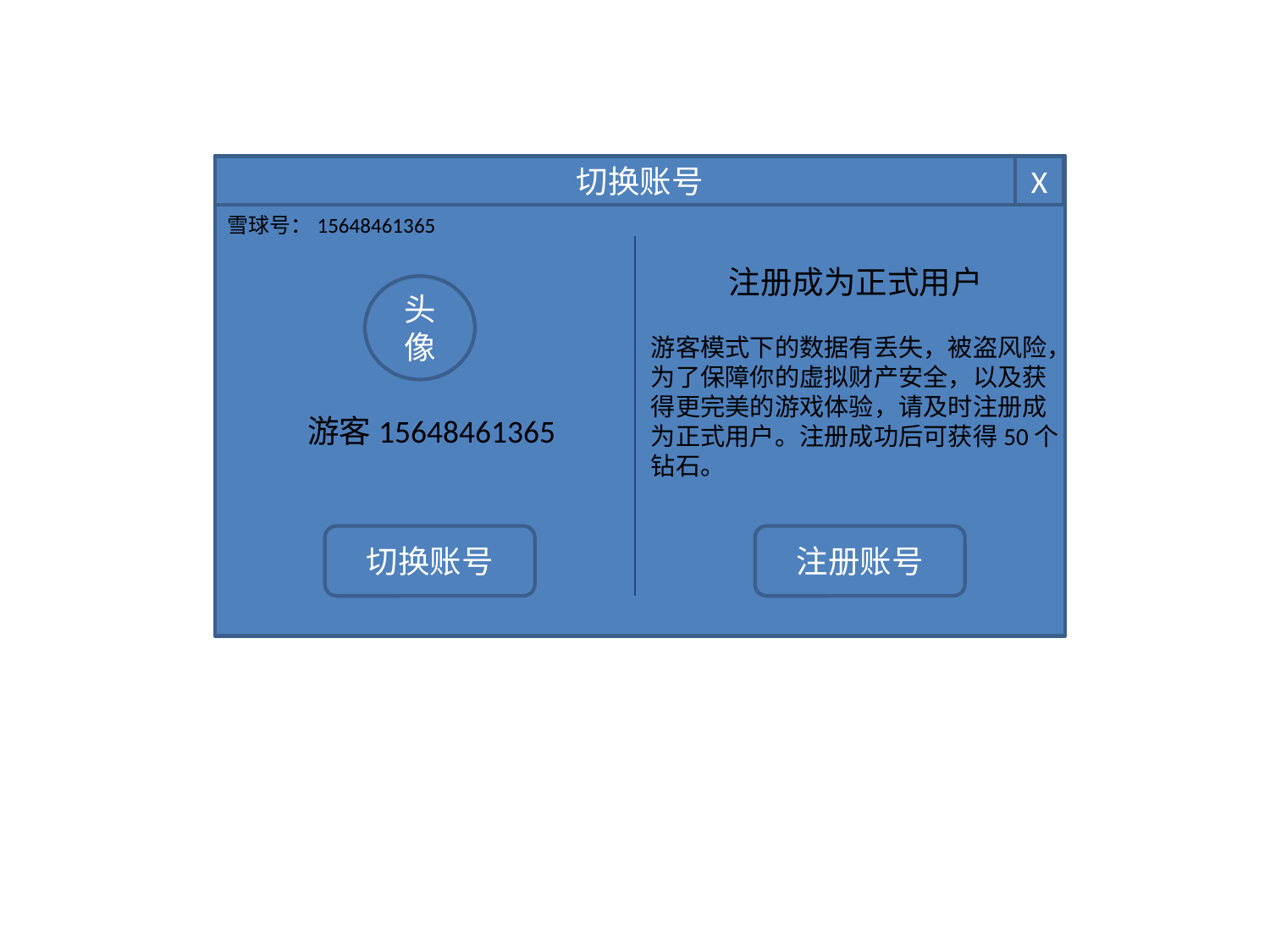

切换账号
X
雪球号：15648461365
注册成为正式用户
头像
游客模式下的数据有丢失，被盗风险，为了保障你的虚拟财产安全，以及获得更完美的游戏体验，请及时注册成为正式用户。注册成功后可获得50个钻石。
游客15648461365
切换账号
注册账号